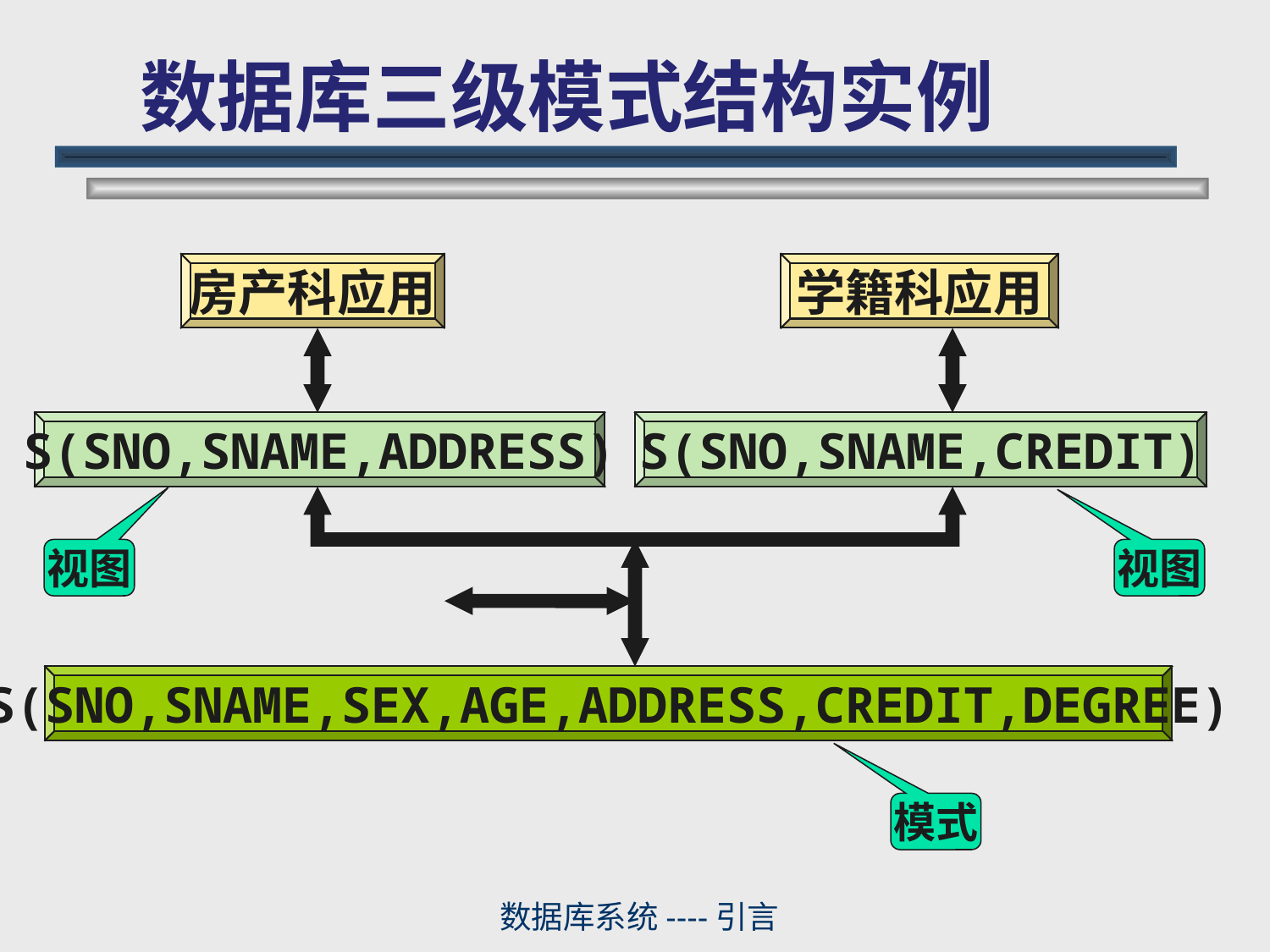

# 数据库三级模式结构实例
房产科应用
学籍科应用

S(SNO,SNAME,ADDRESS)
S(SNO,SNAME,CREDIT)

视图

视图

S(SNO,SNAME,SEX,AGE,ADDRESS,CREDIT,DEGREE)
模式
数据库系统----引言